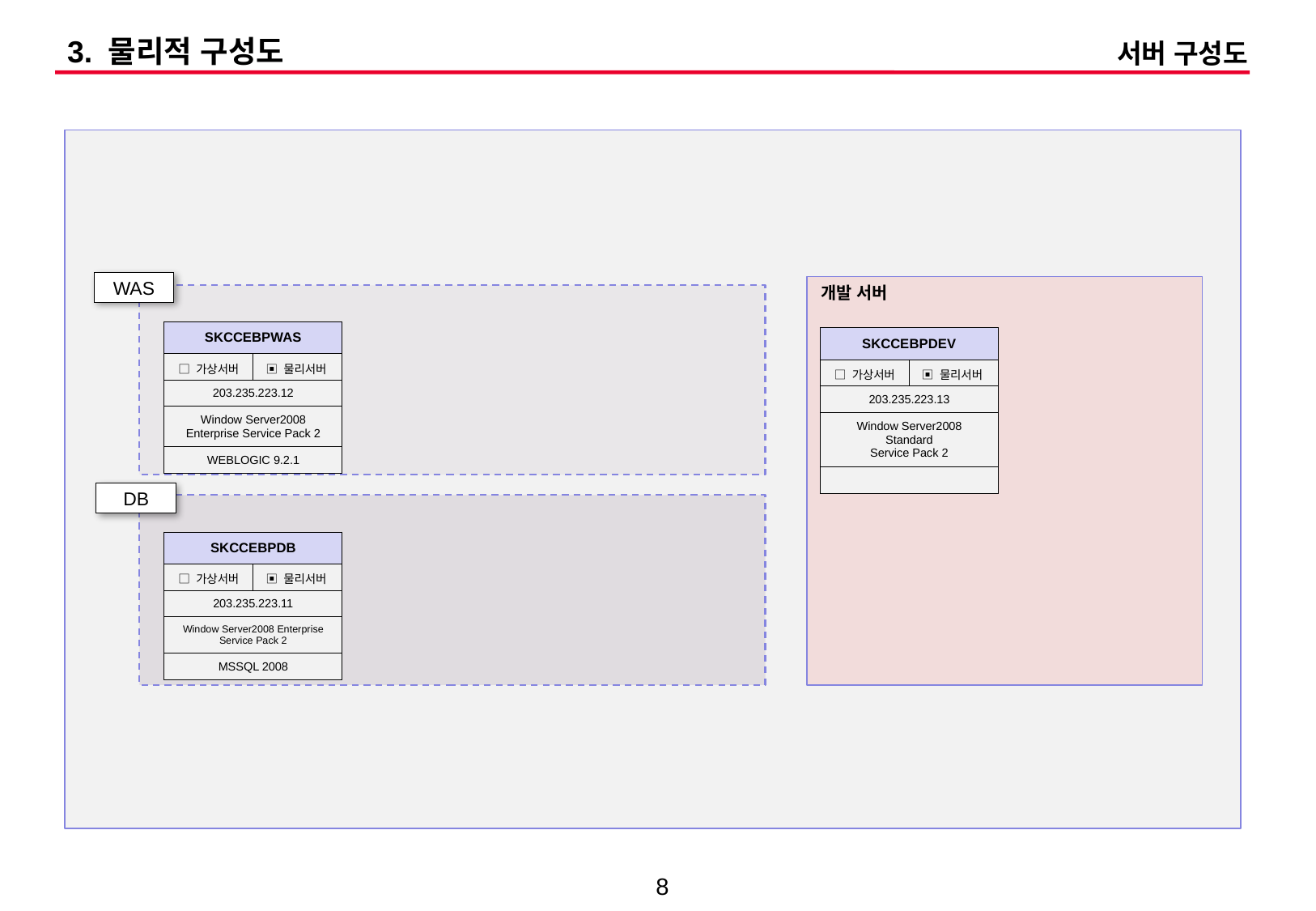

3. 물리적 구성도
서버 구성도

WAS

개발 서버
| SKCCEBPWAS |  |
| --- | --- |
| □ 가상서버 | ▣ 물리서버 |
| 203.235.223.12 |  |
| Window Server2008 Enterprise Service Pack 2 |  |
| WEBLOGIC 9.2.1 |  |
| SKCCEBPDEV |  |
| --- | --- |
| □ 가상서버 | ▣ 물리서버 |
| 203.235.223.13 |  |
| Window Server2008 Standard Service Pack 2 |  |
|  |  |
DB

| SKCCEBPDB |  |
| --- | --- |
| □ 가상서버 | ▣ 물리서버 |
| 203.235.223.11 |  |
| Window Server2008 Enterprise Service Pack 2 |  |
| MSSQL 2008 |  |